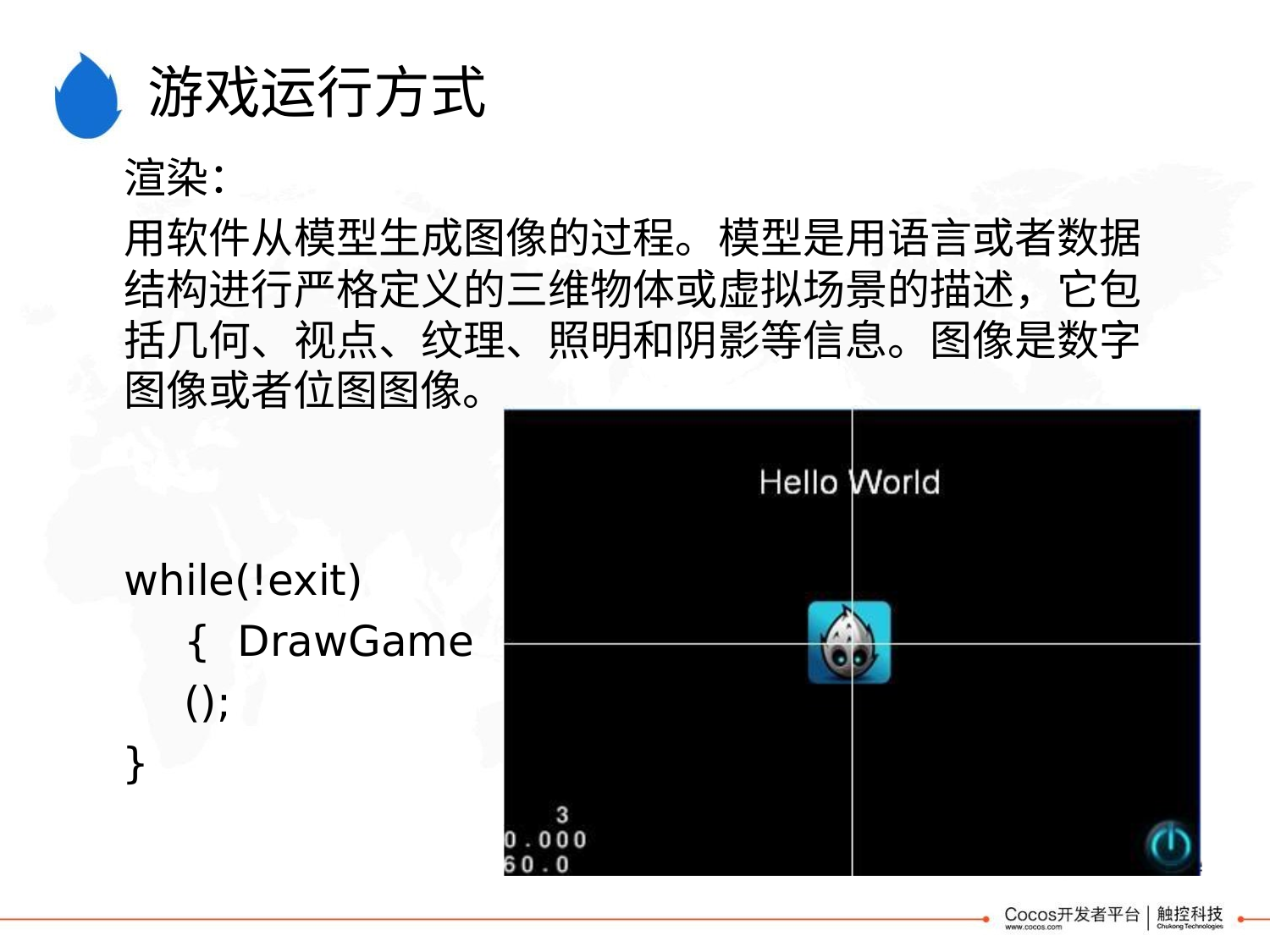

# 游戏运行方式
渲染：
用软件从模型生成图像的过程。模型是用语言或者数据 结构进行严格定义的三维物体或虚拟场景的描述，它包 括几何、视点、纹理、照明和阴影等信息。图像是数字 图像或者位图图像。

while(!exit){  DrawGame();
}